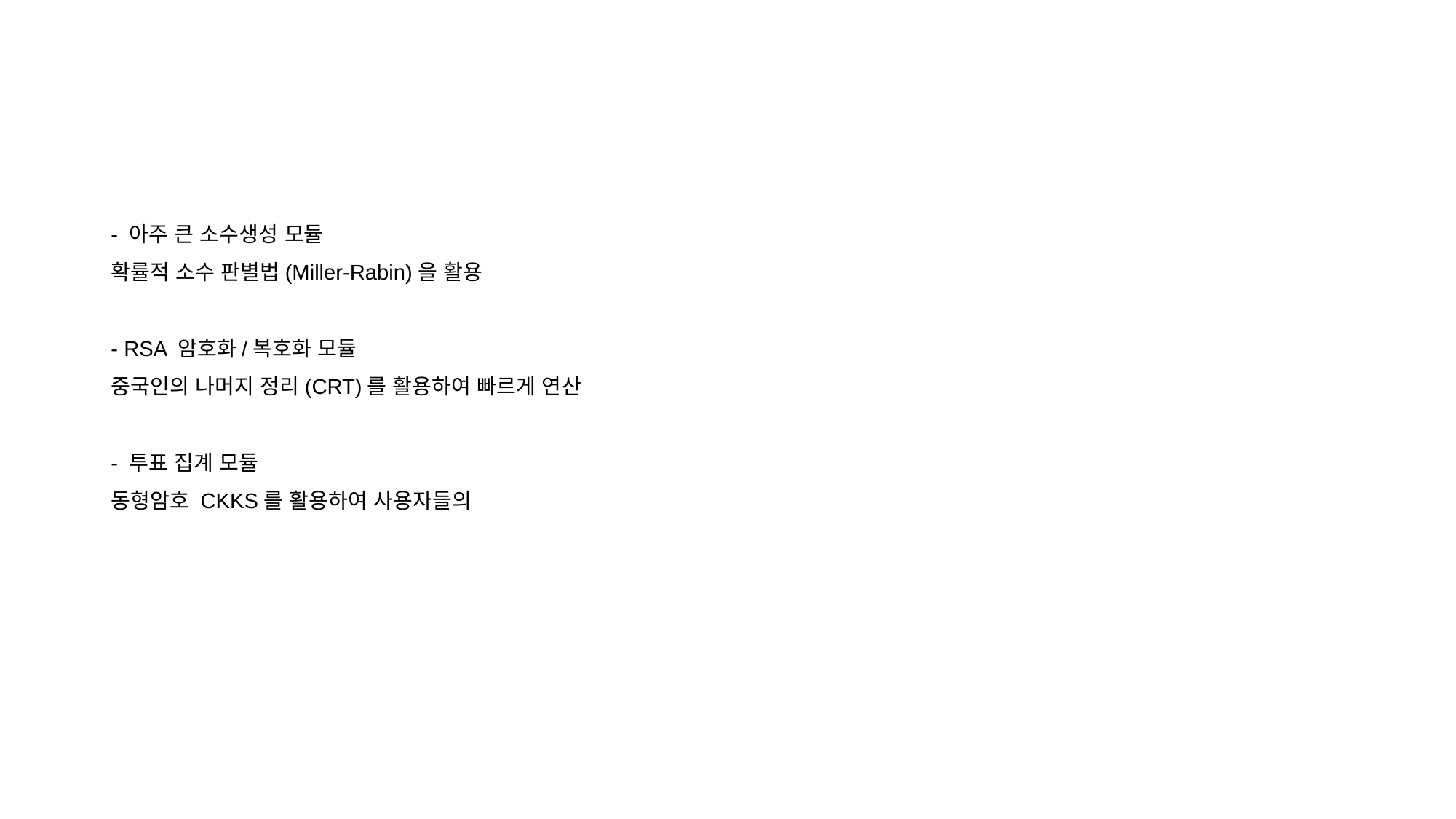

- 아주 큰 소수생성 모듈
확률적 소수 판별법(Miller-Rabin)을 활용

- RSA 암호화/복호화 모듈
중국인의 나머지 정리(CRT)를 활용하여 빠르게 연산

- 투표 집계 모듈
동형암호 CKKS를 활용하여 사용자들의